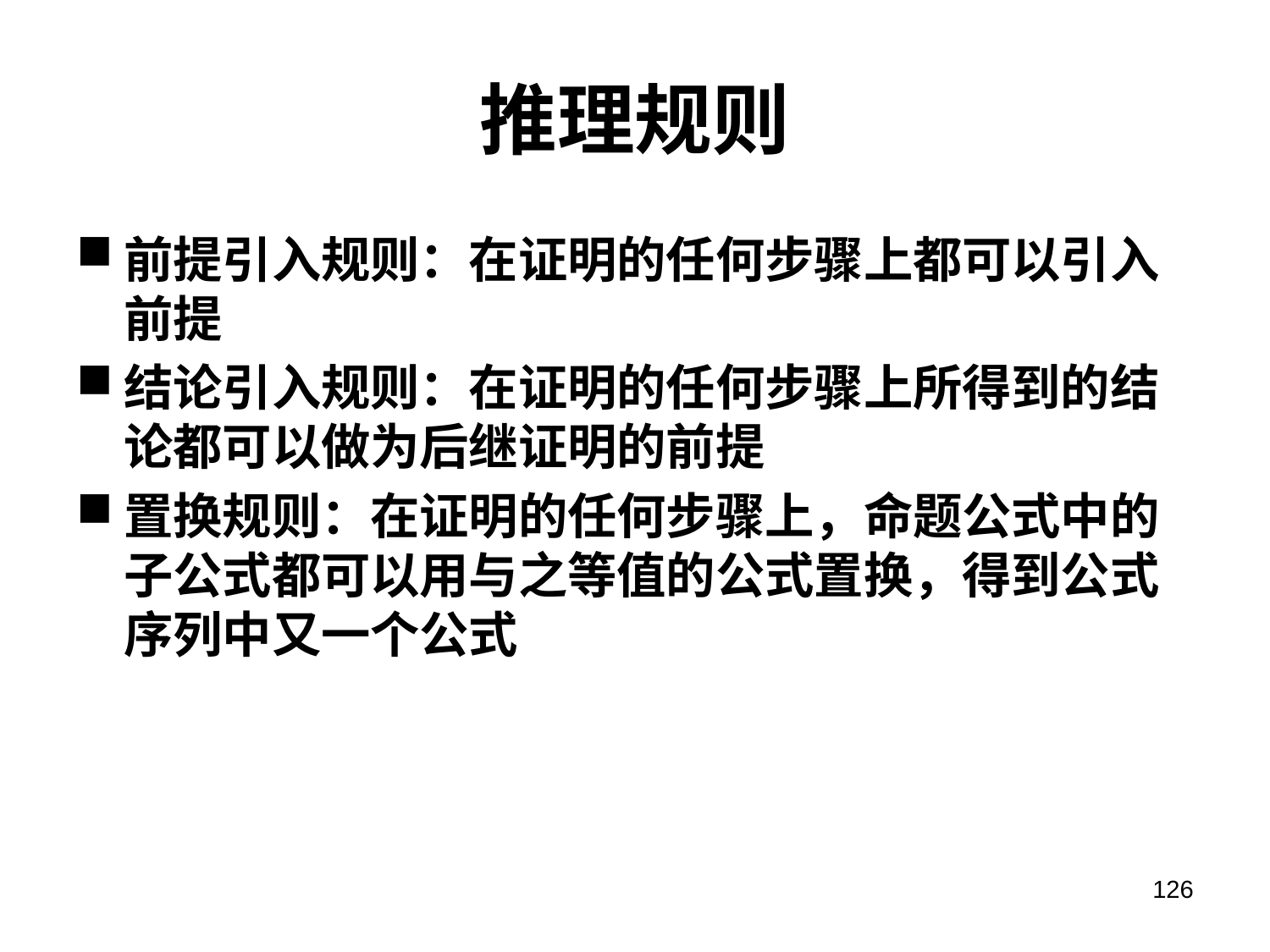

# 推理规则
前提引入规则：在证明的任何步骤上都可以引入前提
结论引入规则：在证明的任何步骤上所得到的结论都可以做为后继证明的前提
置换规则：在证明的任何步骤上，命题公式中的子公式都可以用与之等值的公式置换，得到公式序列中又一个公式

126